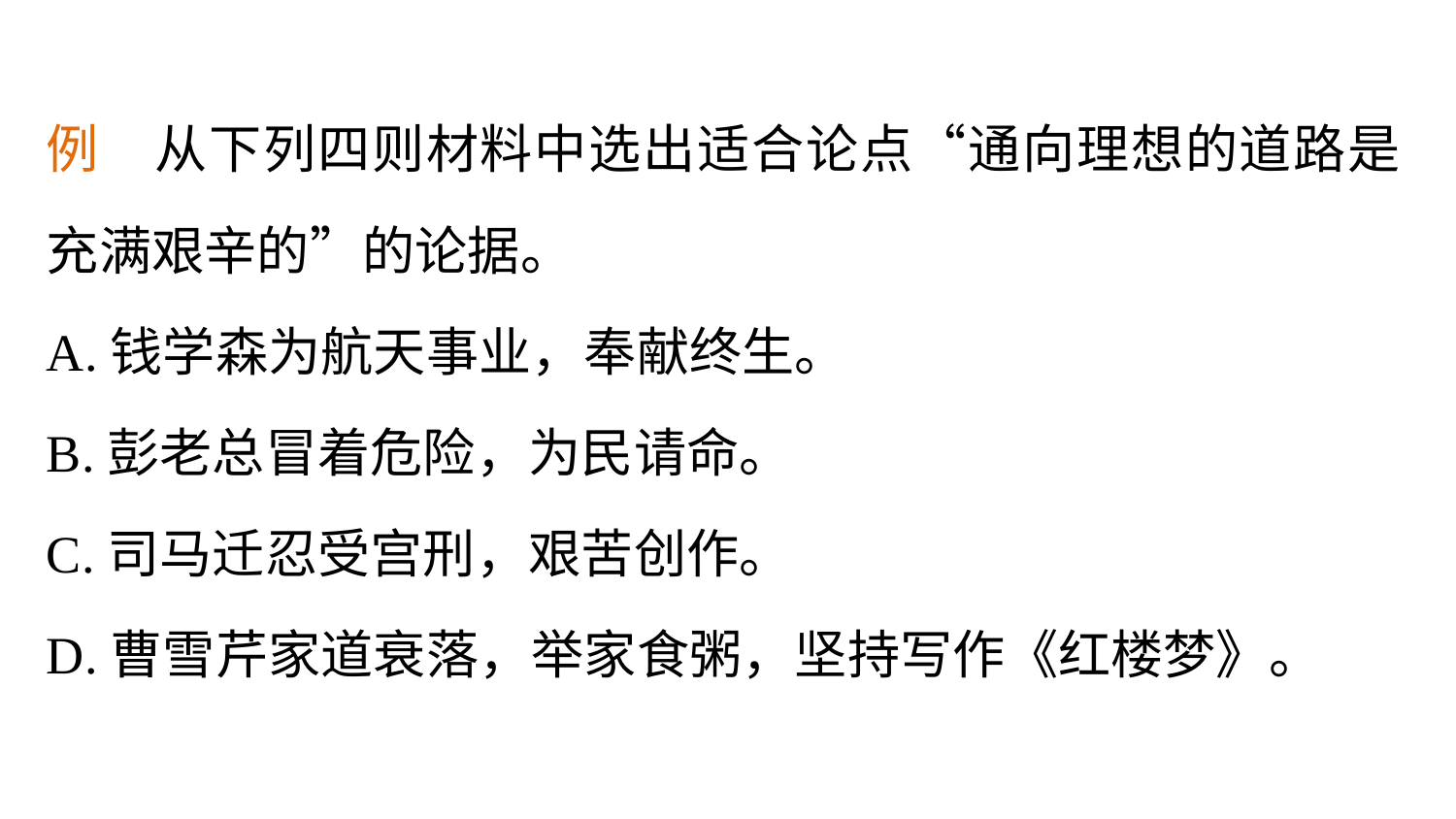

例　从下列四则材料中选出适合论点“通向理想的道路是充满艰辛的”的论据。
A.钱学森为航天事业，奉献终生。
B.彭老总冒着危险，为民请命。
C.司马迁忍受宫刑，艰苦创作。
D.曹雪芹家道衰落，举家食粥，坚持写作《红楼梦》。